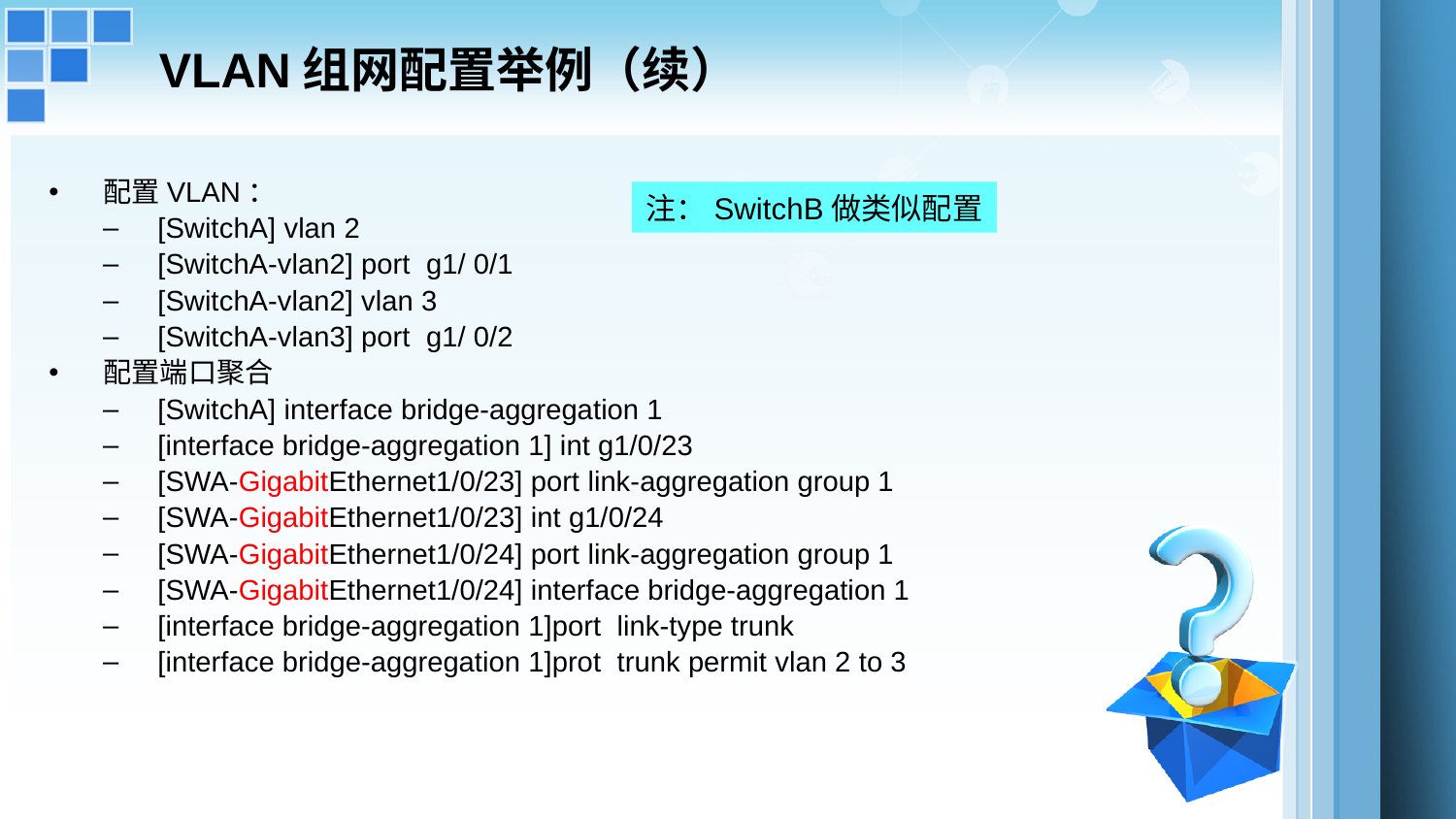

# VLAN组网配置举例（续）
配置VLAN：
[SwitchA] vlan 2
[SwitchA-vlan2] port  g1/ 0/1
[SwitchA-vlan2] vlan 3
[SwitchA-vlan3] port  g1/ 0/2
配置端口聚合
[SwitchA] interface bridge-aggregation 1
[interface bridge-aggregation 1] int g1/0/23
[SWA-GigabitEthernet1/0/23] port link-aggregation group 1
[SWA-GigabitEthernet1/0/23] int g1/0/24
[SWA-GigabitEthernet1/0/24] port link-aggregation group 1
[SWA-GigabitEthernet1/0/24] interface bridge-aggregation 1
[interface bridge-aggregation 1]port  link-type trunk
[interface bridge-aggregation 1]prot  trunk permit vlan 2 to 3
注：SwitchB做类似配置